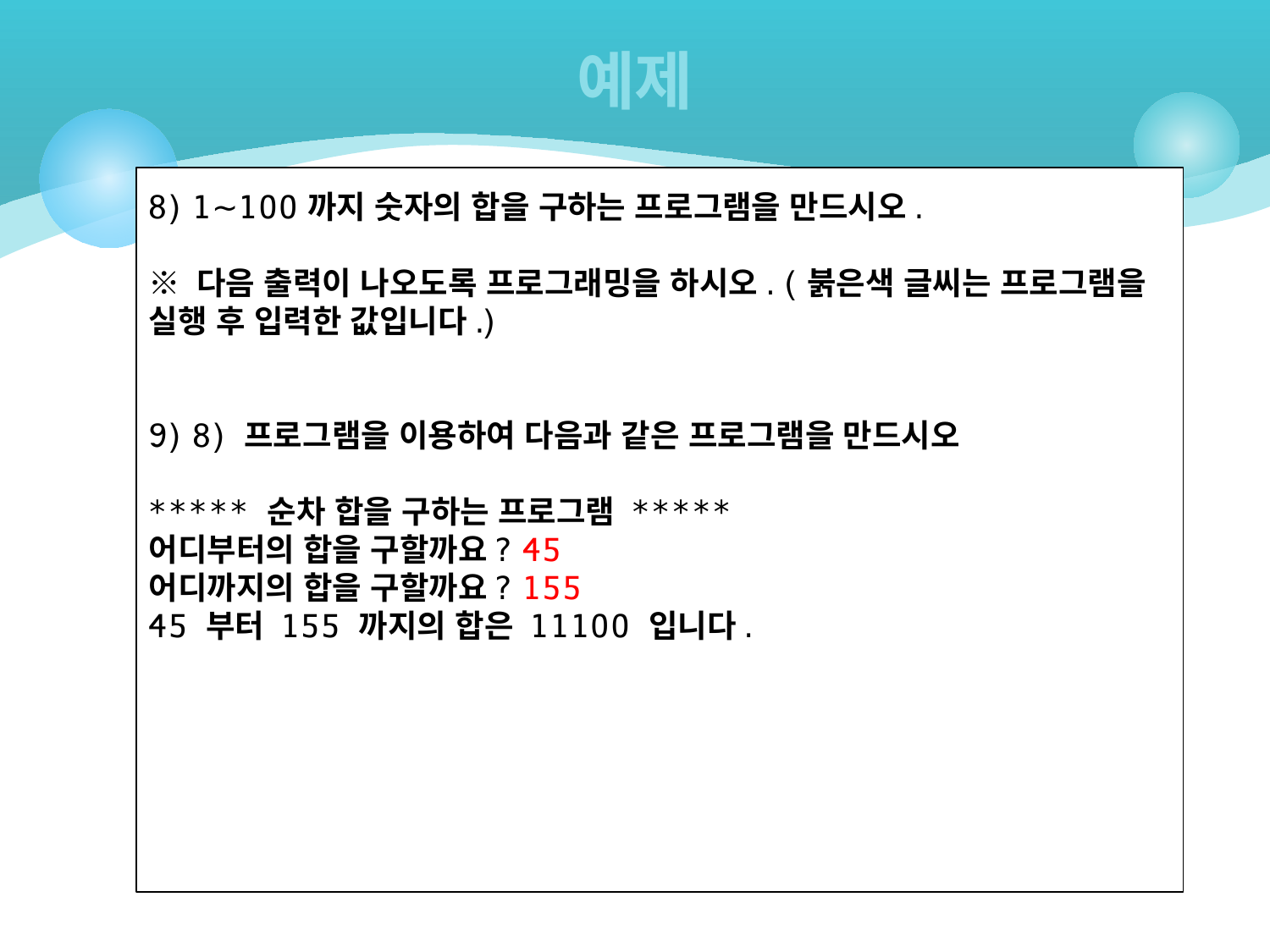

# 예제
8) 1~100까지 숫자의 합을 구하는 프로그램을 만드시오.

※ 다음 출력이 나오도록 프로그래밍을 하시오. (붉은색 글씨는 프로그램을 실행 후 입력한 값입니다.)

9) 8) 프로그램을 이용하여 다음과 같은 프로그램을 만드시오

***** 순차 합을 구하는 프로그램 *****
어디부터의 합을 구할까요? 45
어디까지의 합을 구할까요? 155
45 부터 155 까지의 합은 11100 입니다.